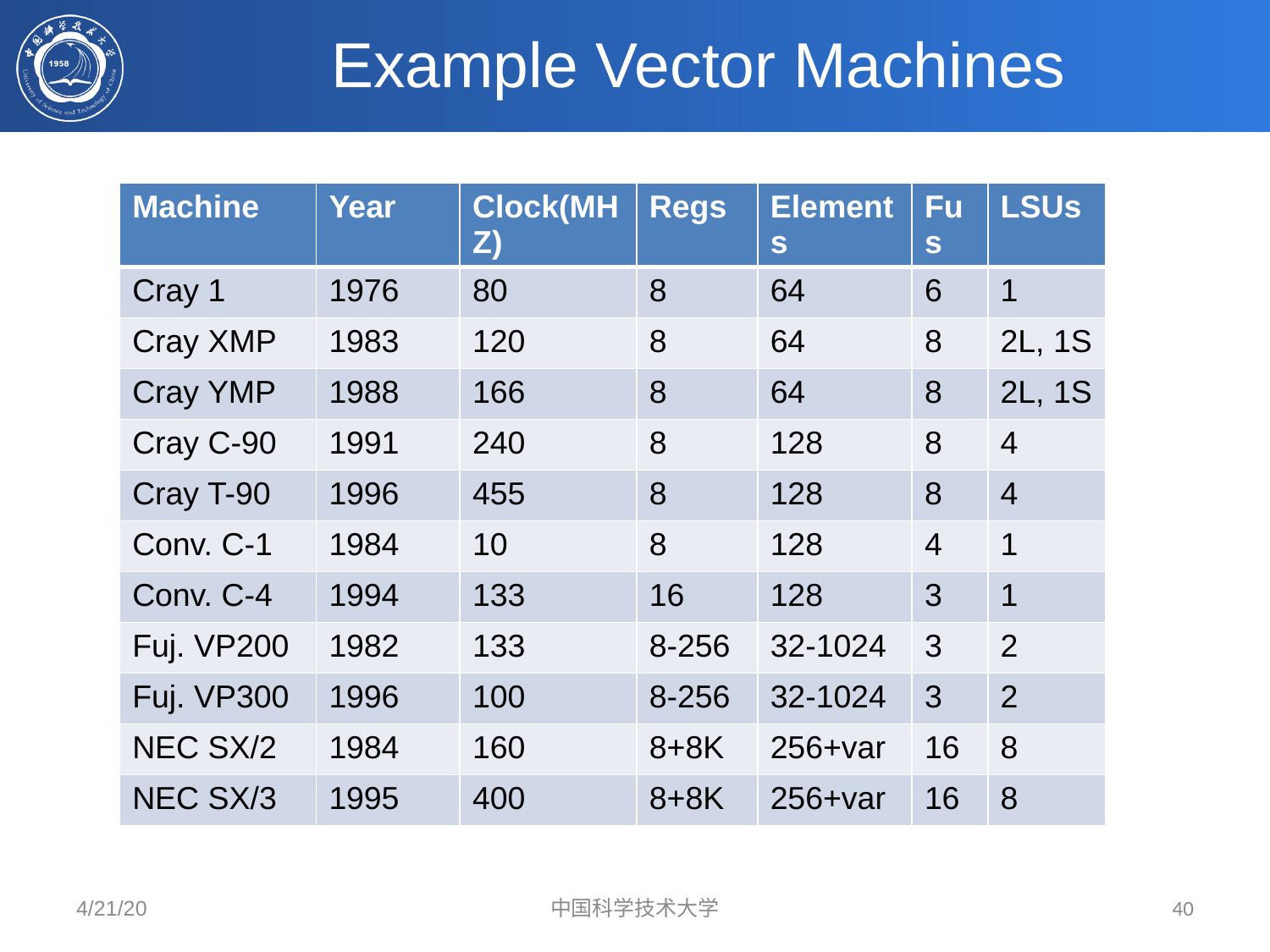

# Example Vector Machines
| Machine | Year | Clock(MHZ) | Regs | Elements | Fus | LSUs |
| --- | --- | --- | --- | --- | --- | --- |
| Cray 1 | 1976 | 80 | 8 | 64 | 6 | 1 |
| Cray XMP | 1983 | 120 | 8 | 64 | 8 | 2L, 1S |
| Cray YMP | 1988 | 166 | 8 | 64 | 8 | 2L, 1S |
| Cray C-90 | 1991 | 240 | 8 | 128 | 8 | 4 |
| Cray T-90 | 1996 | 455 | 8 | 128 | 8 | 4 |
| Conv. C-1 | 1984 | 10 | 8 | 128 | 4 | 1 |
| Conv. C-4 | 1994 | 133 | 16 | 128 | 3 | 1 |
| Fuj. VP200 | 1982 | 133 | 8-256 | 32-1024 | 3 | 2 |
| Fuj. VP300 | 1996 | 100 | 8-256 | 32-1024 | 3 | 2 |
| NEC SX/2 | 1984 | 160 | 8+8K | 256+var | 16 | 8 |
| NEC SX/3 | 1995 | 400 | 8+8K | 256+var | 16 | 8 |
4/21/20
中国科学技术大学
40